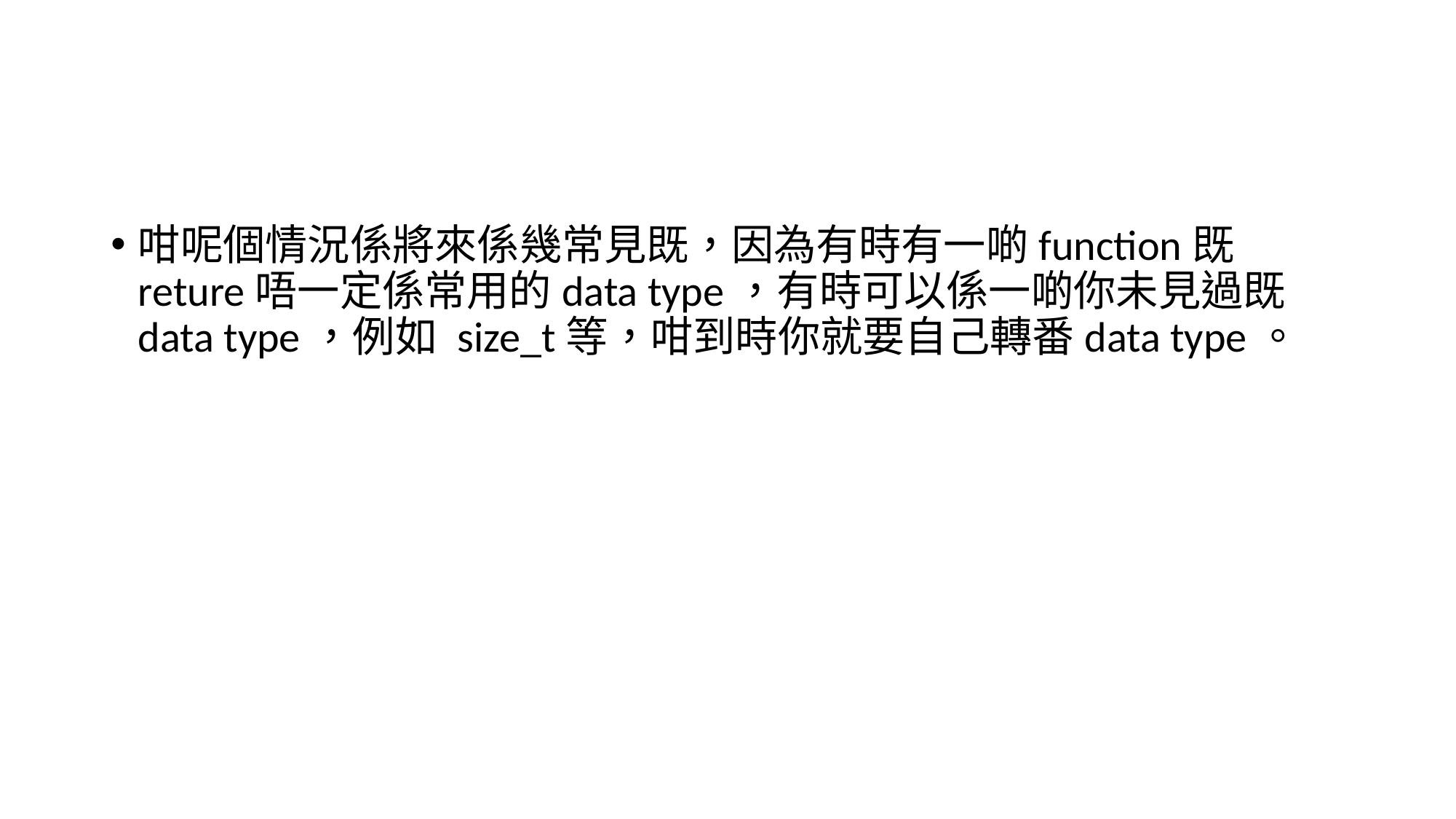

#
咁呢個情況係將來係幾常見既，因為有時有一啲function既reture唔一定係常用的data type，有時可以係一啲你未見過既data type，例如 size_t等，咁到時你就要自己轉番data type。